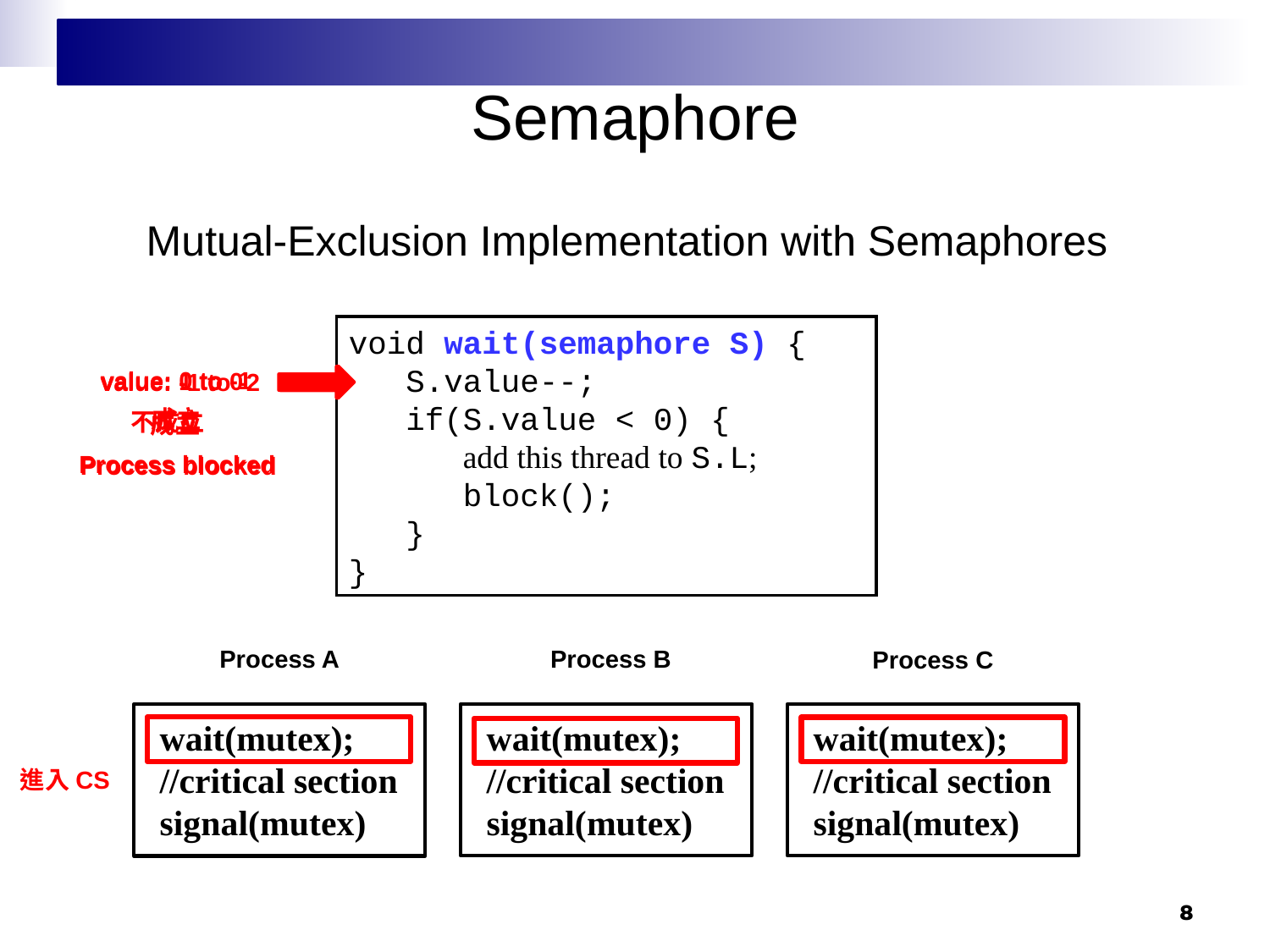

# Semaphore
Mutual-Exclusion Implementation with Semaphores
void wait(semaphore S) {
   S.value--;
   if(S.value < 0) {
      add this thread to S.L;
      block();
   }
}
value: 0 to -1
value: 1 to 0
value: -1 to -2

成立
不成立
成立
Process blocked
Process blocked
Process A
Process B
Process C

wait(mutex);
//critical section
signal(mutex)
wait(mutex);
//critical section
signal(mutex)
wait(mutex);
//critical section
signal(mutex)

進入CS
8